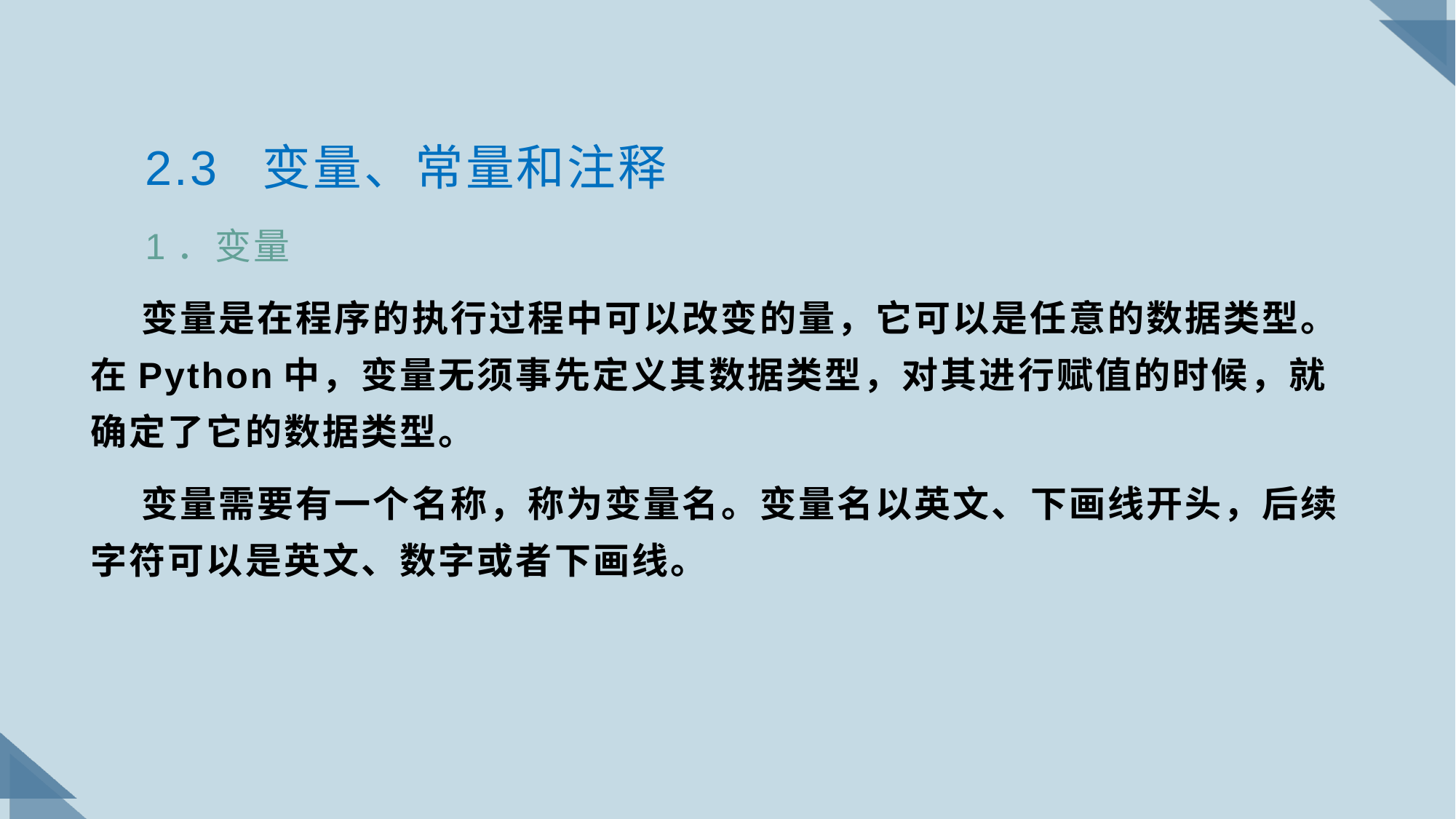

2.3  变量、常量和注释
1．变量
    变量是在程序的执行过程中可以改变的量，它可以是任意的数据类型。在Python中，变量无须事先定义其数据类型，对其进行赋值的时候，就确定了它的数据类型。
    变量需要有一个名称，称为变量名。变量名以英文、下画线开头，后续字符可以是英文、数字或者下画线。